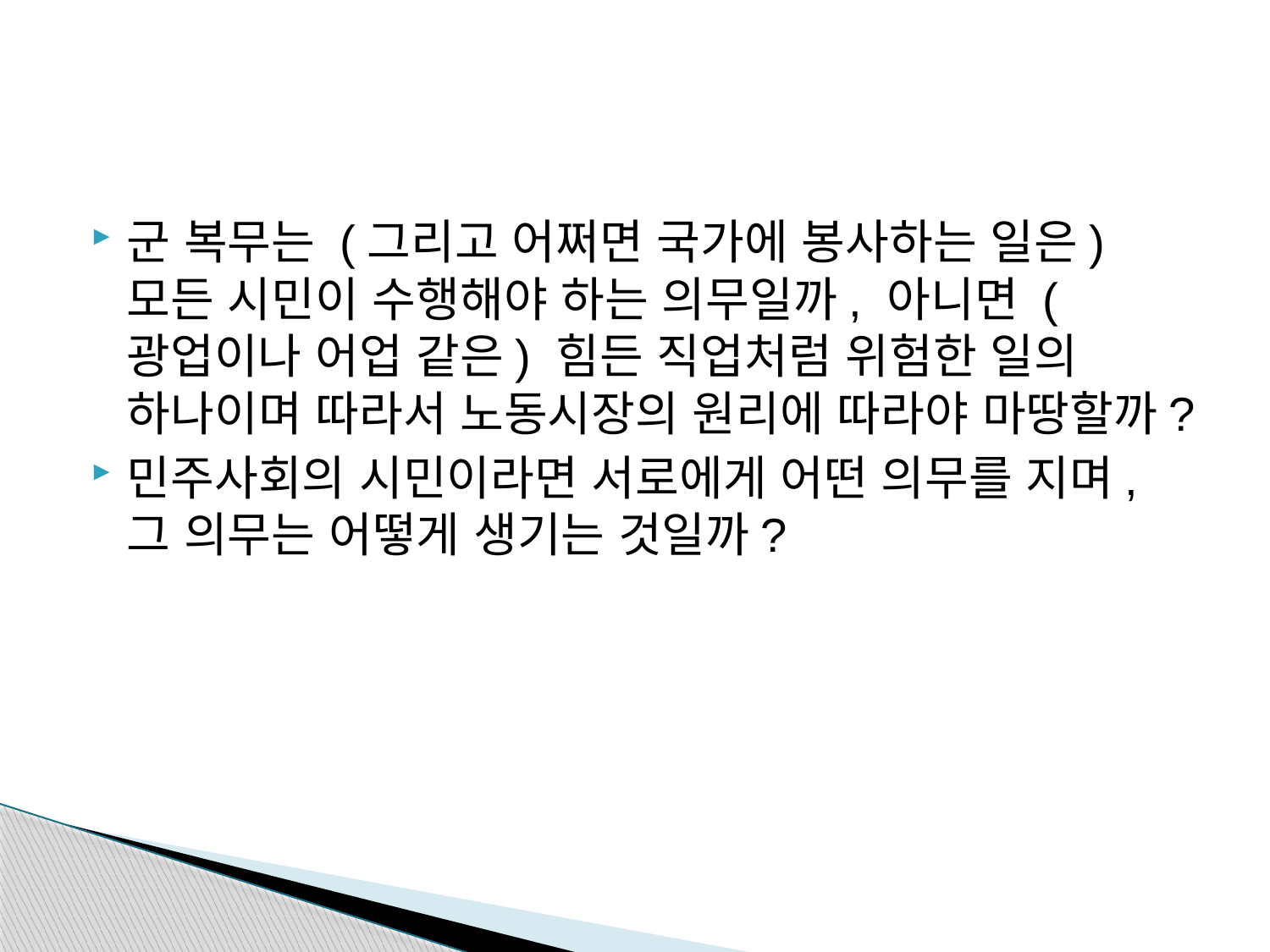

#
군 복무는 (그리고 어쩌면 국가에 봉사하는 일은) 모든 시민이 수행해야 하는 의무일까, 아니면 (광업이나 어업 같은) 힘든 직업처럼 위험한 일의 하나이며 따라서 노동시장의 원리에 따라야 마땅할까?
민주사회의 시민이라면 서로에게 어떤 의무를 지며, 그 의무는 어떻게 생기는 것일까?